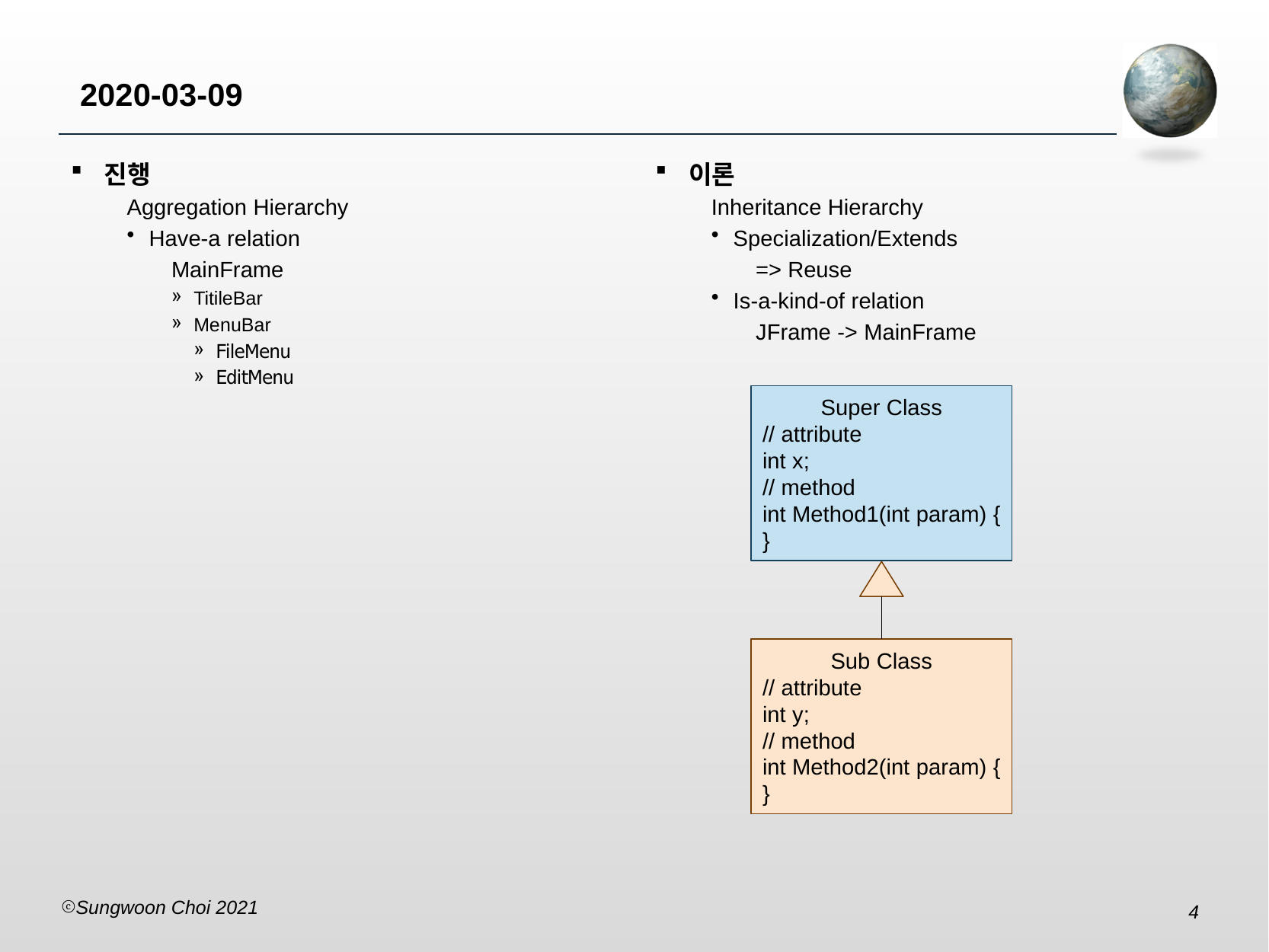

# 2020-03-09
진행
Aggregation Hierarchy
Have-a relation
MainFrame
TitileBar
MenuBar
FileMenu
EditMenu

이론
Inheritance Hierarchy
Specialization/Extends
=> Reuse
Is-a-kind-of relation
JFrame -> MainFrame
Super Class
// attribute
int x;
// method
int Method1(int param) {
}

Sub Class
// attribute
int y;
// method
int Method2(int param) {
}
Sungwoon Choi 2021
4